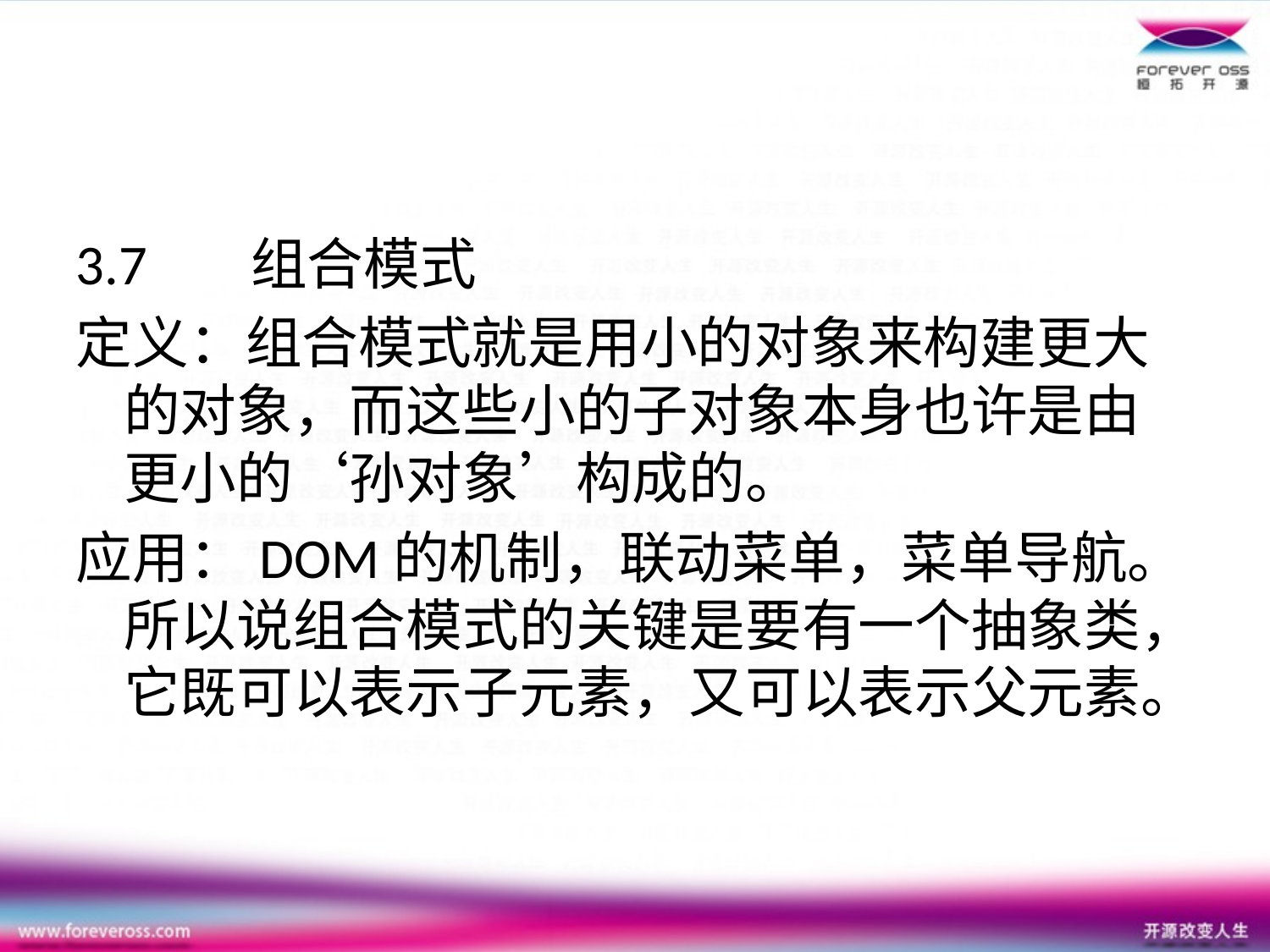

#
3.7	组合模式
定义：组合模式就是用小的对象来构建更大的对象，而这些小的子对象本身也许是由更小的‘孙对象’构成的。
应用：DOM的机制，联动菜单，菜单导航。所以说组合模式的关键是要有一个抽象类，它既可以表示子元素，又可以表示父元素。